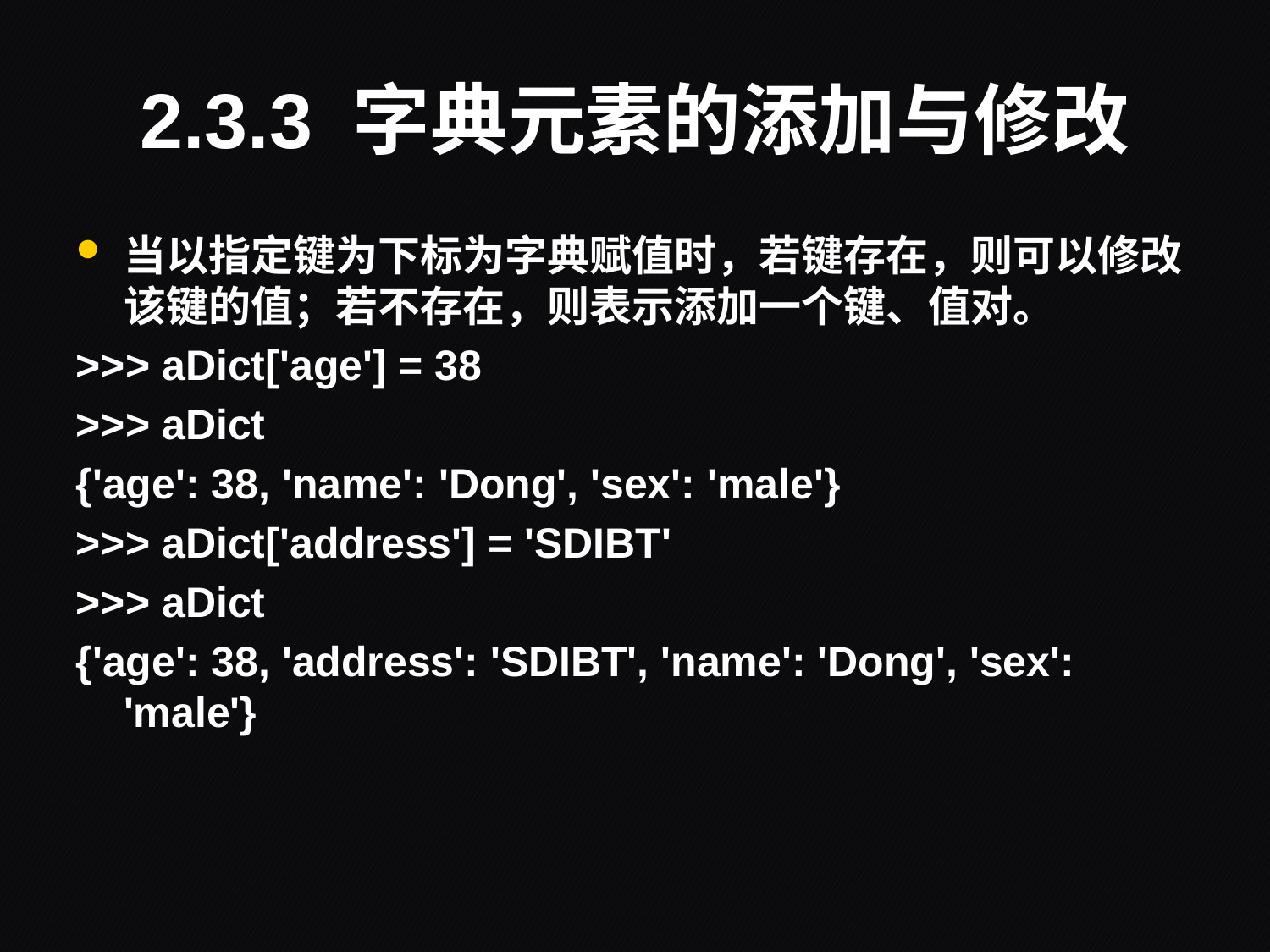

# 2.3.3 字典元素的添加与修改
当以指定键为下标为字典赋值时，若键存在，则可以修改该键的值；若不存在，则表示添加一个键、值对。
>>> aDict['age'] = 38
>>> aDict
{'age': 38, 'name': 'Dong', 'sex': 'male'}
>>> aDict['address'] = 'SDIBT'
>>> aDict
{'age': 38, 'address': 'SDIBT', 'name': 'Dong', 'sex': 'male'}